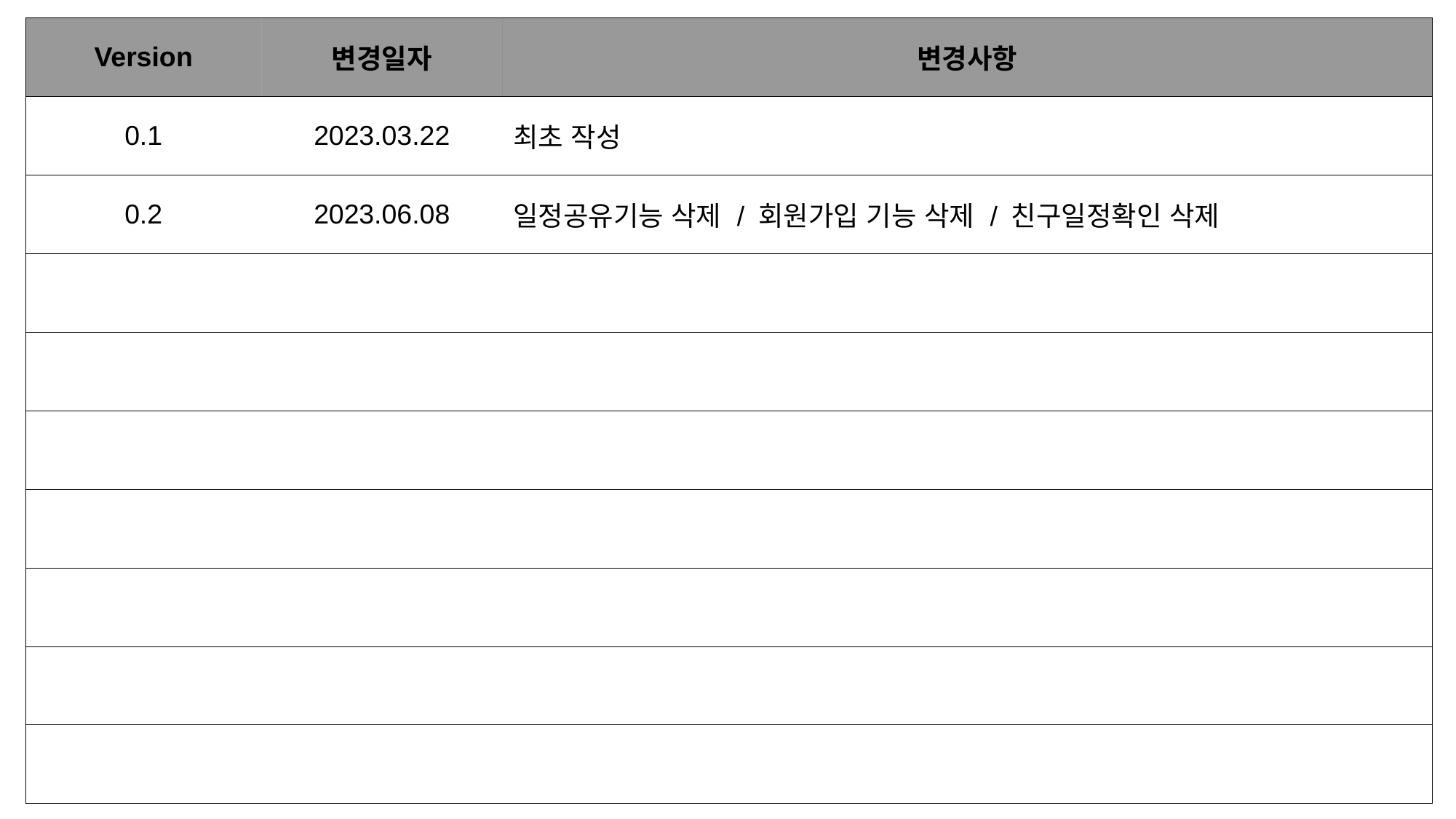

| Version | 변경일자 | 변경사항 |
| --- | --- | --- |
| 0.1 | 2023.03.22 | 최초 작성 |
| 0.2 | 2023.06.08 | 일정공유기능 삭제 / 회원가입 기능 삭제 / 친구일정확인 삭제 |
|  |  |  |
|  |  |  |
|  |  |  |
|  |  |  |
|  |  |  |
|  |  |  |
|  |  |  |